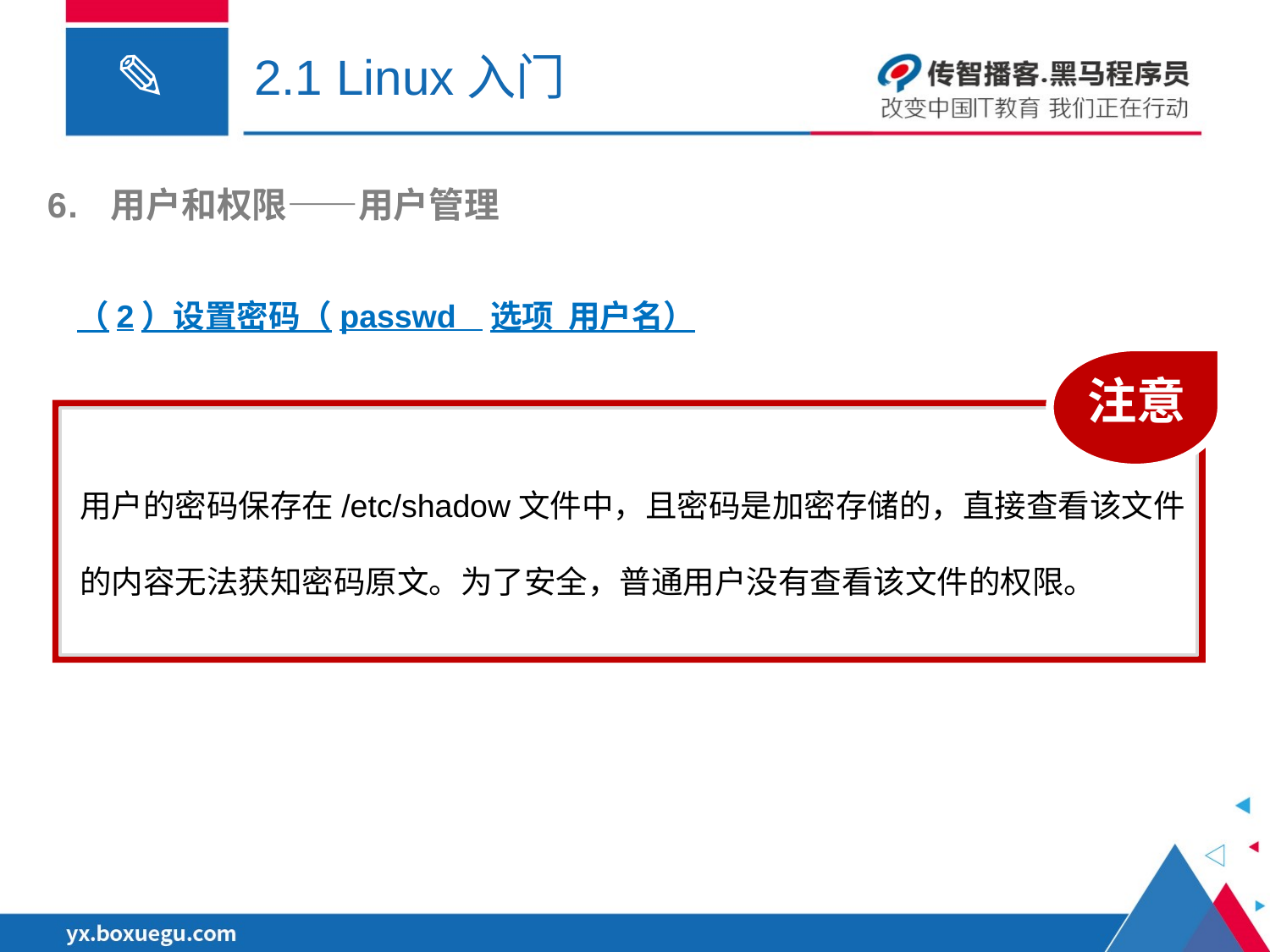

# 2.1 Linux入门
用户和权限——用户管理
（2）设置密码（passwd   选项  用户名）

注意

用户的密码保存在/etc/shadow文件中，且密码是加密存储的，直接查看该文件的内容无法获知密码原文。为了安全，普通用户没有查看该文件的权限。